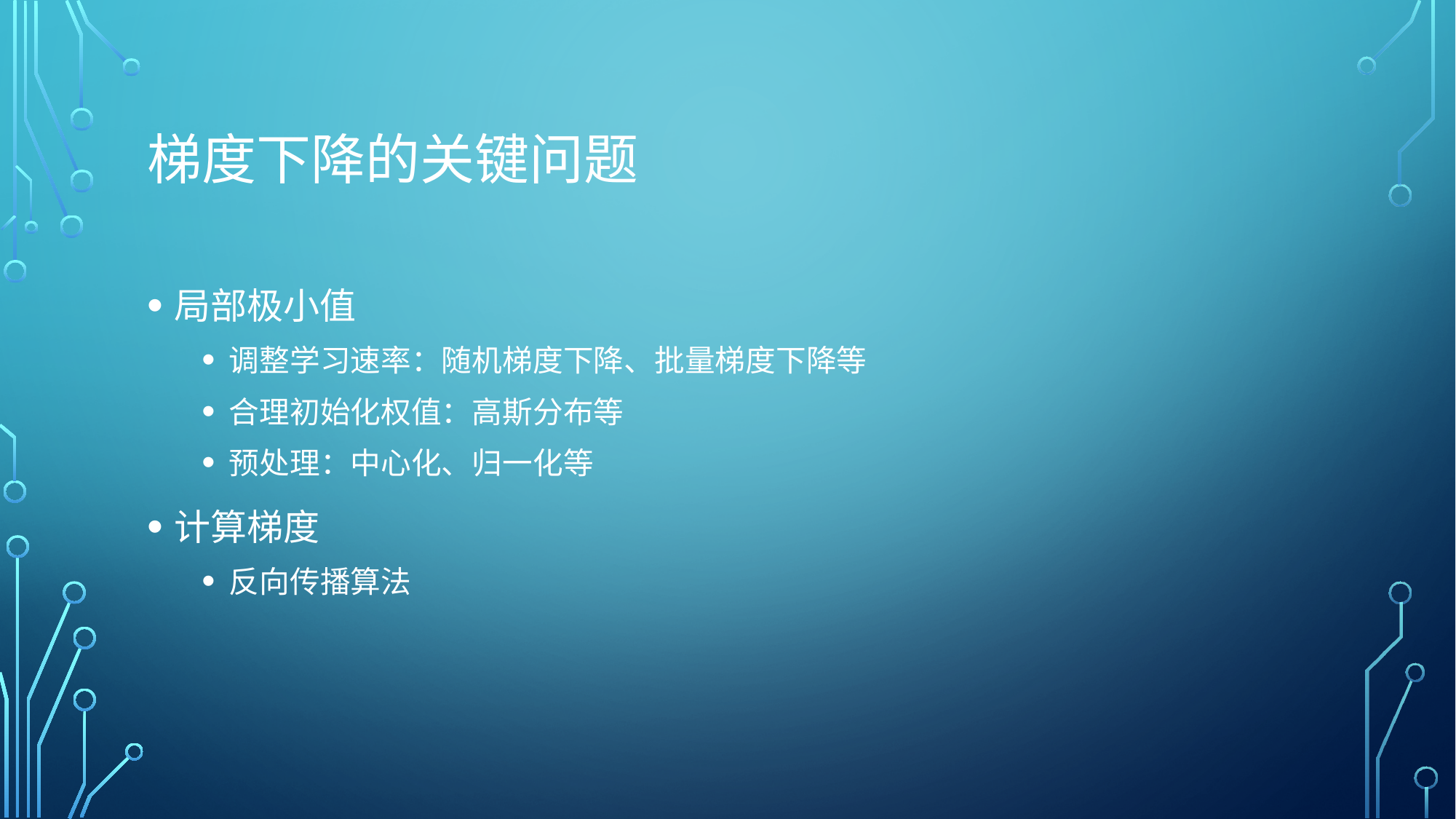

# 梯度下降的关键问题
局部极小值
调整学习速率：随机梯度下降、批量梯度下降等
合理初始化权值：高斯分布等
预处理：中心化、归一化等
计算梯度
反向传播算法